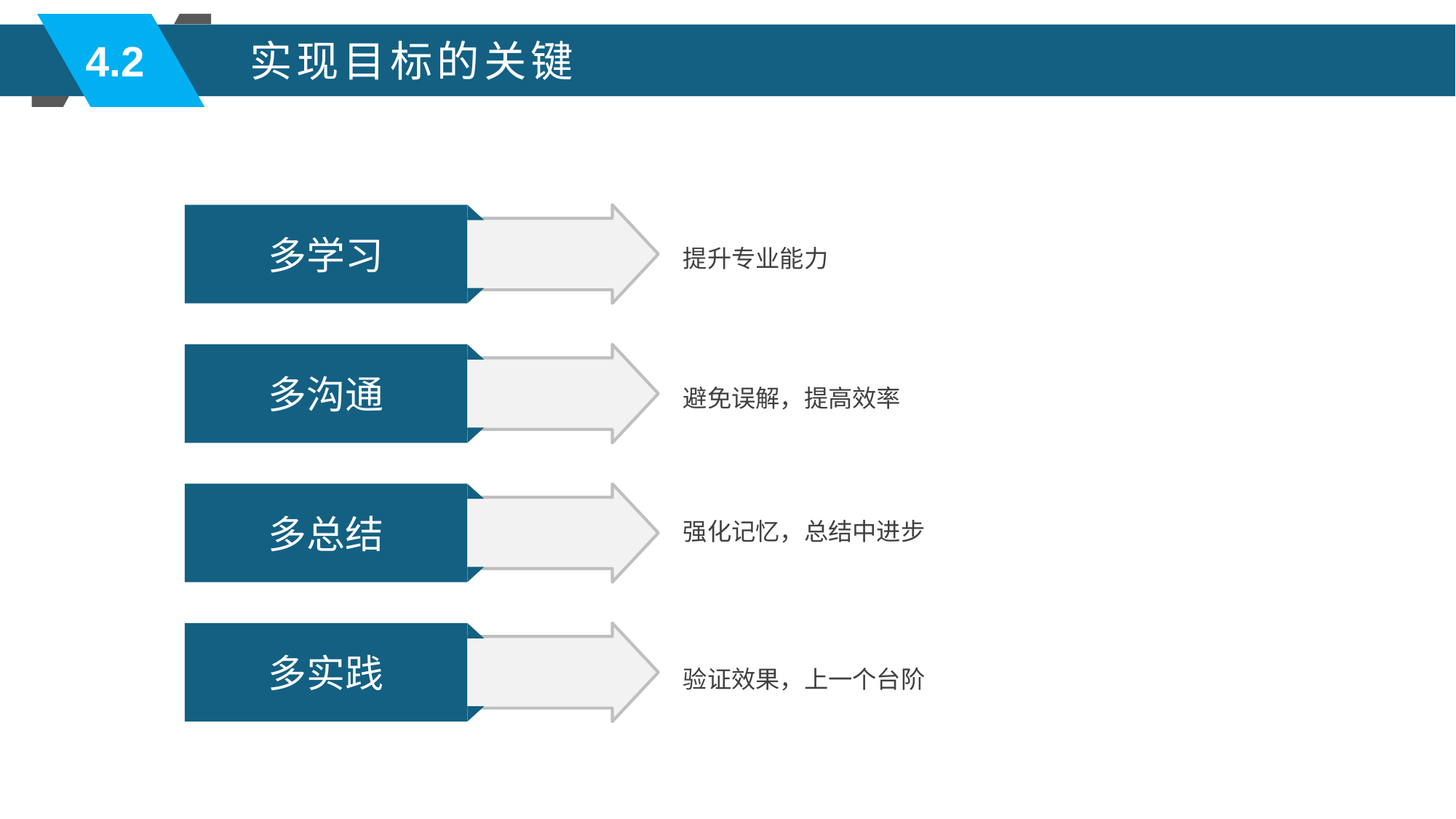

4.2
实现目标的关键

提升专业能力
多学习

避免误解，提高效率
多沟通

强化记忆，总结中进步
多总结

验证效果，上一个台阶
多实践